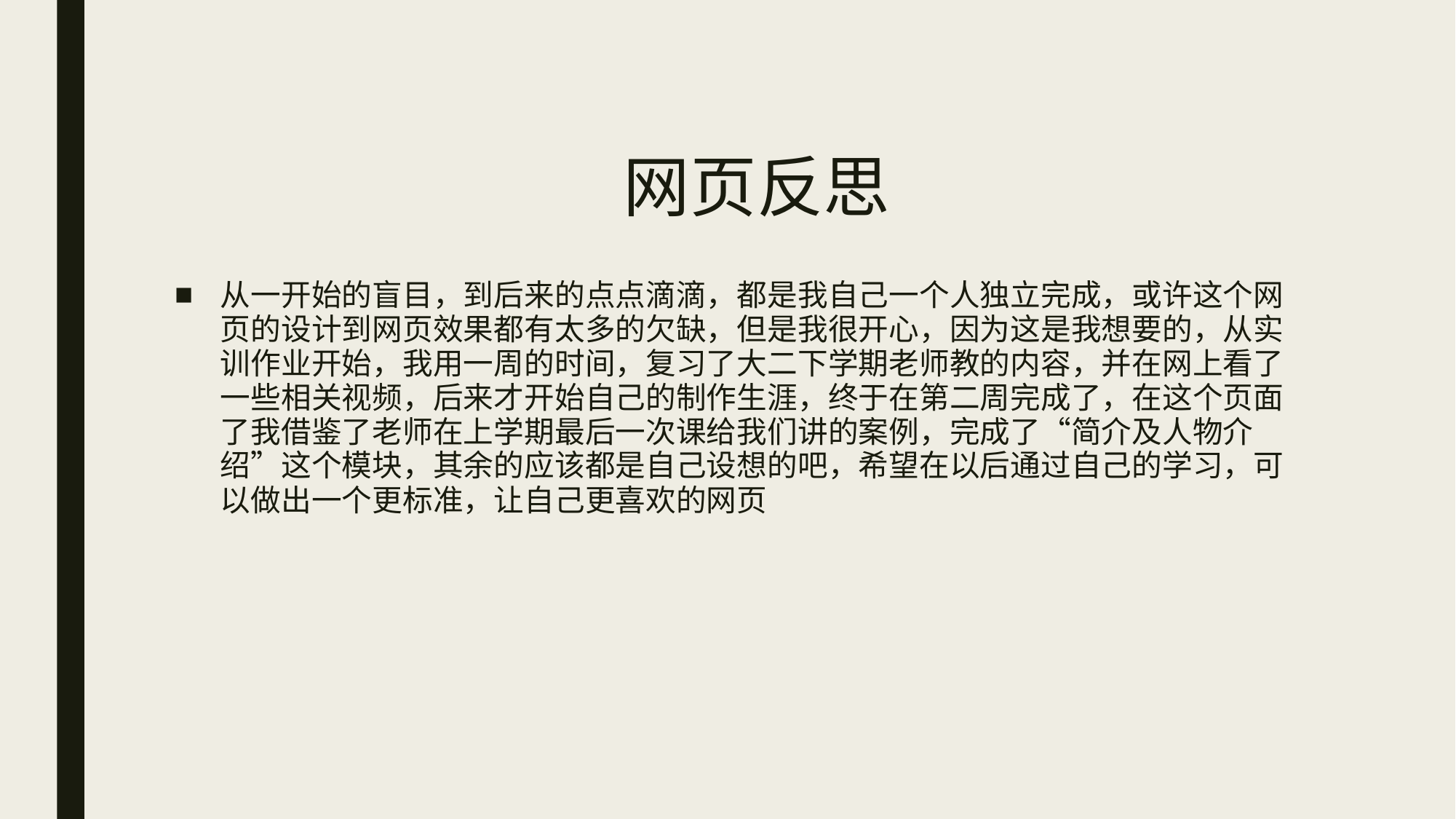

# 网页反思
从一开始的盲目，到后来的点点滴滴，都是我自己一个人独立完成，或许这个网页的设计到网页效果都有太多的欠缺，但是我很开心，因为这是我想要的，从实训作业开始，我用一周的时间，复习了大二下学期老师教的内容，并在网上看了一些相关视频，后来才开始自己的制作生涯，终于在第二周完成了，在这个页面了我借鉴了老师在上学期最后一次课给我们讲的案例，完成了“简介及人物介绍”这个模块，其余的应该都是自己设想的吧，希望在以后通过自己的学习，可以做出一个更标准，让自己更喜欢的网页